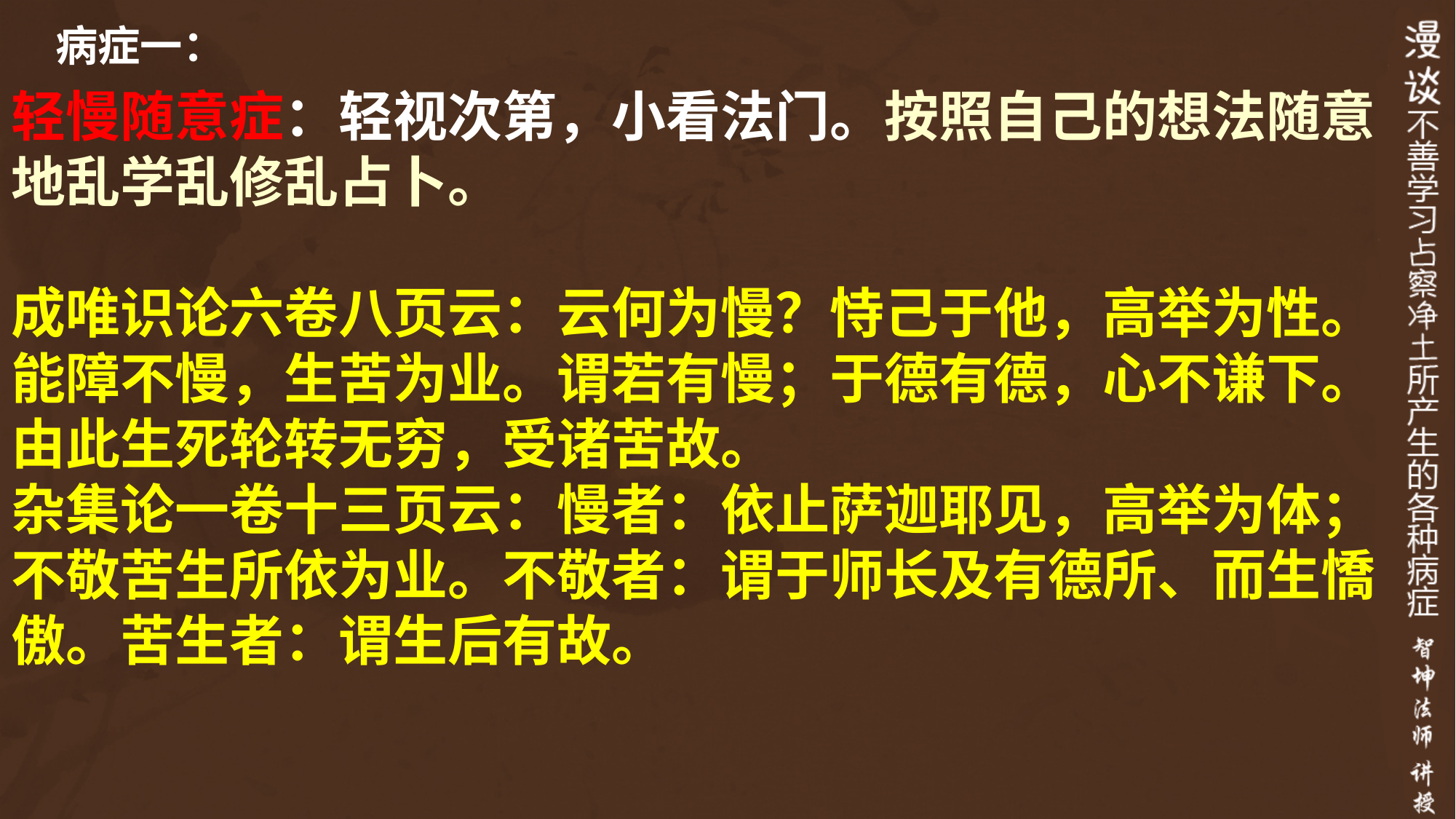

# 病症一：
轻慢随意症：轻视次第，小看法门。按照自己的想法随意地乱学乱修乱占卜。

成唯识论六卷八页云：云何为慢？恃己于他，高举为性。能障不慢，生苦为业。谓若有慢；于德有德，心不谦下。由此生死轮转无穷，受诸苦故。
杂集论一卷十三页云：慢者：依止萨迦耶见，高举为体；不敬苦生所依为业。不敬者：谓于师长及有德所、而生憍傲。苦生者：谓生后有故。